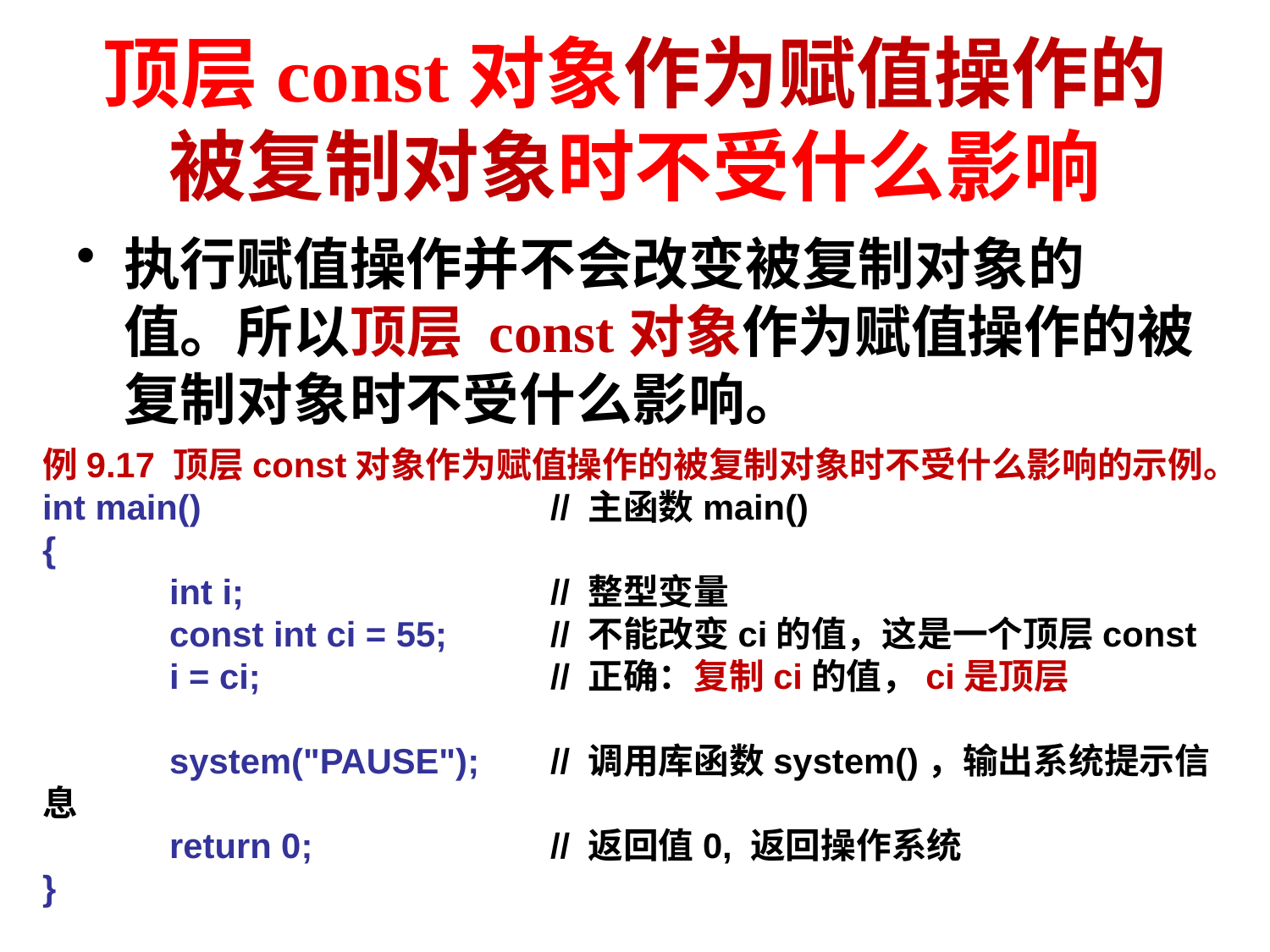

# 顶层const对象作为赋值操作的被复制对象时不受什么影响
执行赋值操作并不会改变被复制对象的值。所以顶层 const对象作为赋值操作的被复制对象时不受什么影响。

例9.17 顶层const对象作为赋值操作的被复制对象时不受什么影响的示例。
int main()			// 主函数main()
{
	int i;			// 整型变量
	const int ci = 55;	// 不能改变ci的值，这是一个顶层const
	i = ci;			// 正确：复制ci的值，ci是顶层

	system("PAUSE");	// 调用库函数system()，输出系统提示信息
	return 0;        		// 返回值0, 返回操作系统
}